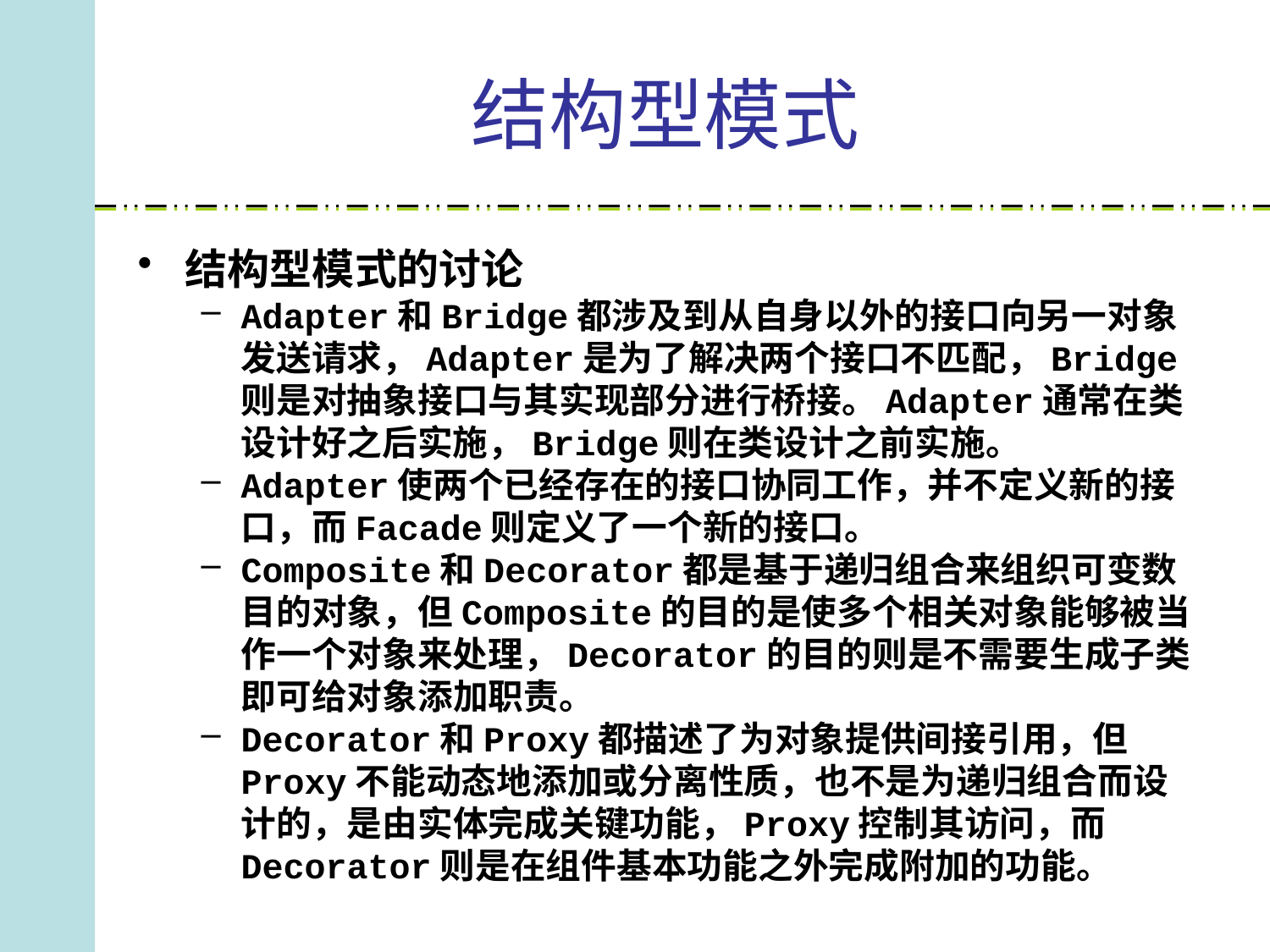

# 结构型模式
结构型模式的讨论
Adapter和Bridge都涉及到从自身以外的接口向另一对象发送请求，Adapter是为了解决两个接口不匹配，Bridge则是对抽象接口与其实现部分进行桥接。Adapter通常在类设计好之后实施，Bridge则在类设计之前实施。
Adapter使两个已经存在的接口协同工作，并不定义新的接口，而Facade则定义了一个新的接口。
Composite和Decorator都是基于递归组合来组织可变数目的对象，但Composite的目的是使多个相关对象能够被当作一个对象来处理，Decorator的目的则是不需要生成子类即可给对象添加职责。
Decorator和Proxy都描述了为对象提供间接引用，但Proxy不能动态地添加或分离性质，也不是为递归组合而设计的，是由实体完成关键功能，Proxy控制其访问，而Decorator则是在组件基本功能之外完成附加的功能。